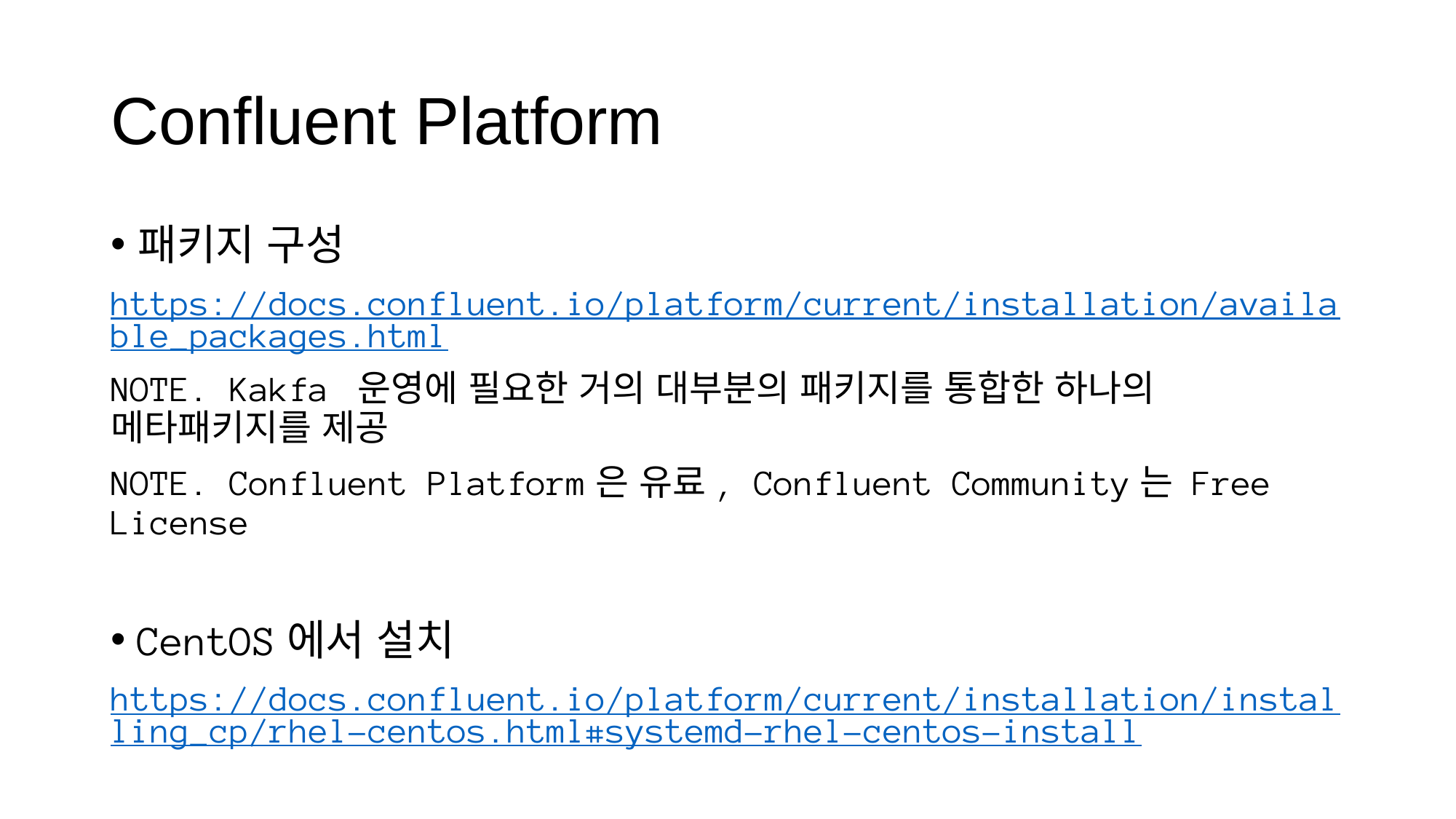

# Confluent Platform
패키지 구성
https://docs.confluent.io/platform/current/installation/available_packages.html
NOTE. Kakfa 운영에 필요한 거의 대부분의 패키지를 통합한 하나의 메타패키지를 제공
NOTE. Confluent Platform은 유료, Confluent Community는 Free License

CentOS에서 설치
https://docs.confluent.io/platform/current/installation/installing_cp/rhel-centos.html#systemd-rhel-centos-install